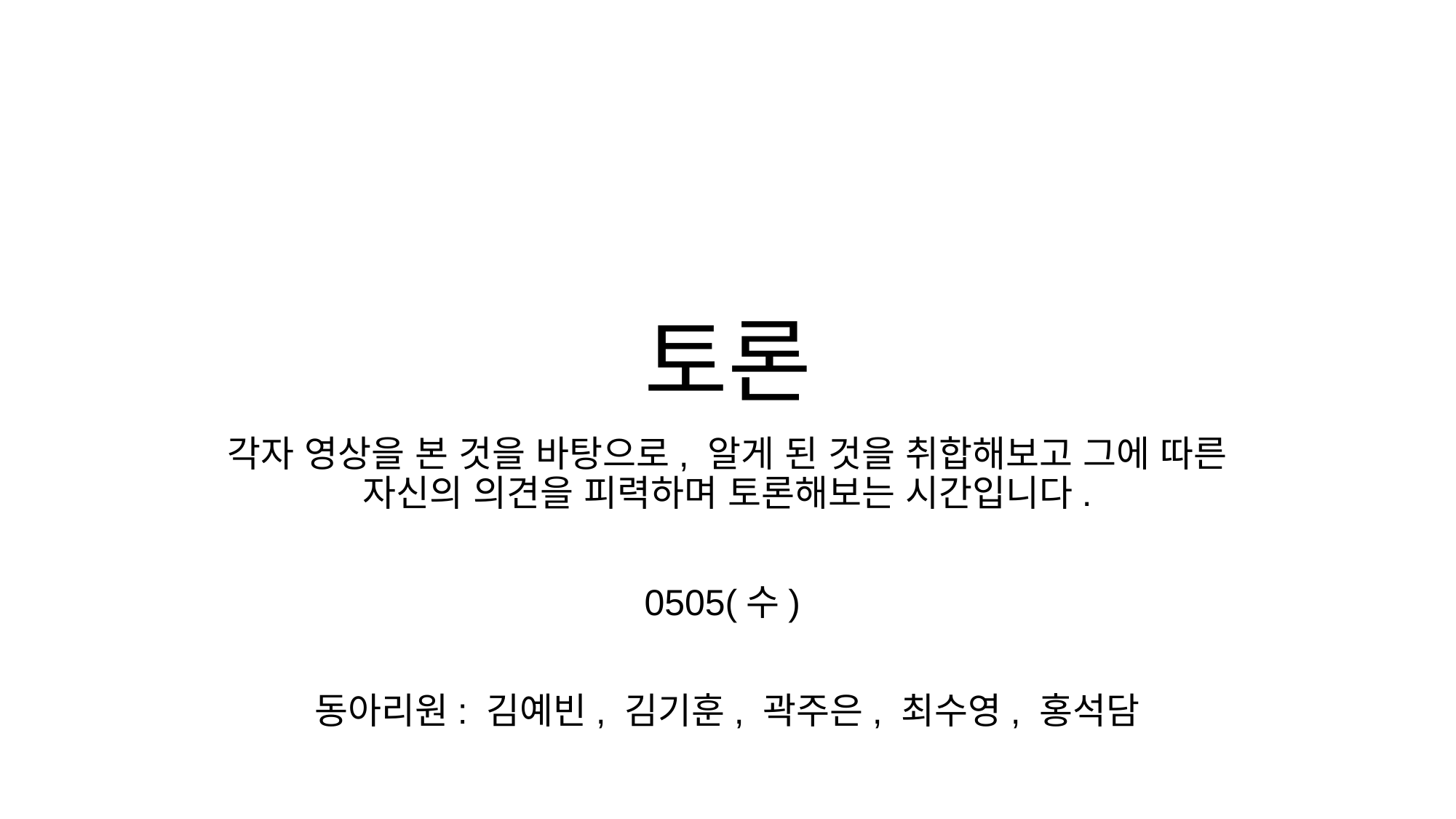

# 토론
각자 영상을 본 것을 바탕으로, 알게 된 것을 취합해보고 그에 따른 자신의 의견을 피력하며 토론해보는 시간입니다.

0505(수)

동아리원: 김예빈, 김기훈, 곽주은, 최수영, 홍석담